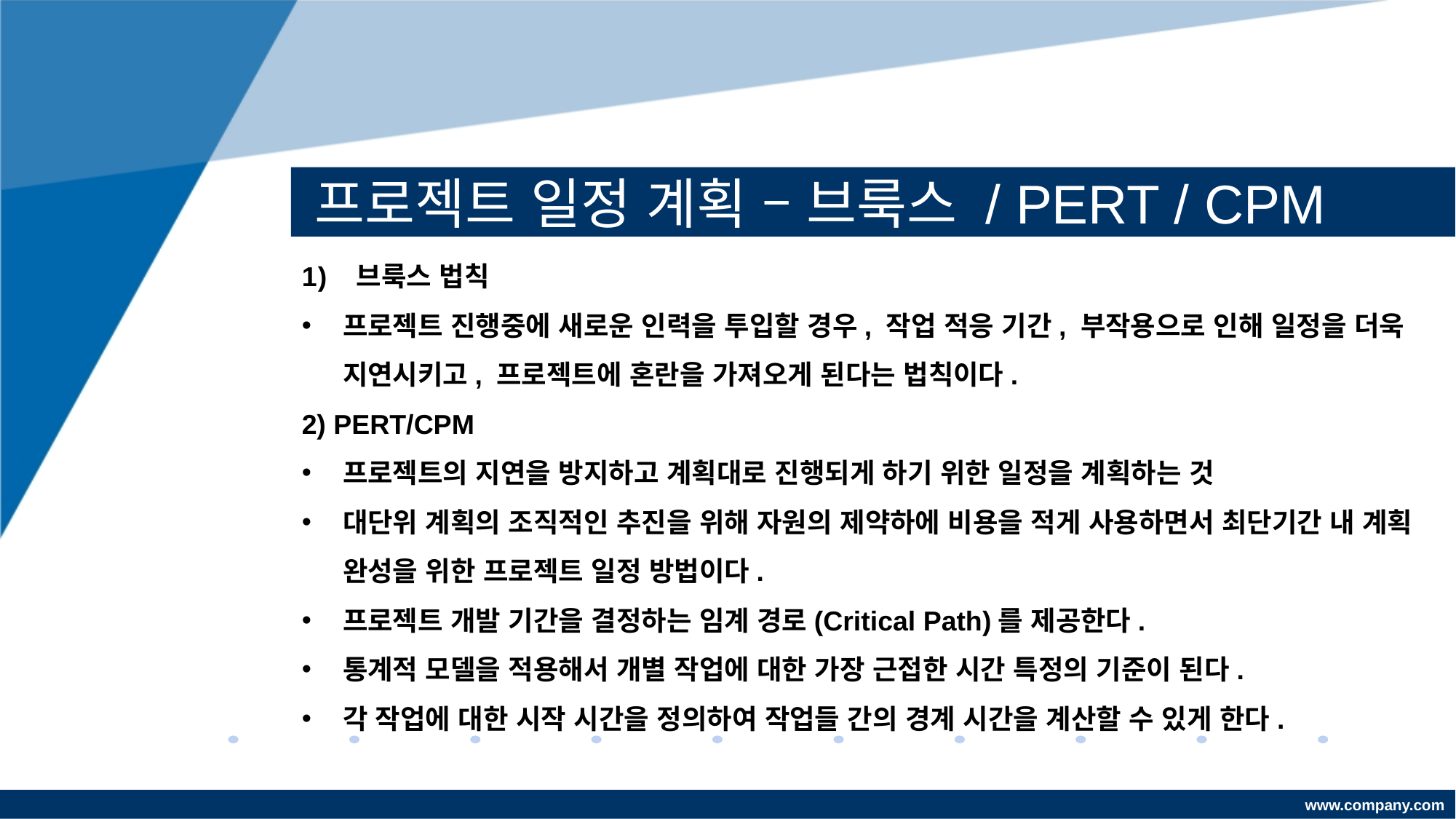

# 프로젝트 일정 계획 – 브룩스 / PERT / CPM
브룩스 법칙
프로젝트 진행중에 새로운 인력을 투입할 경우, 작업 적응 기간, 부작용으로 인해 일정을 더욱 지연시키고, 프로젝트에 혼란을 가져오게 된다는 법칙이다.
2) PERT/CPM
프로젝트의 지연을 방지하고 계획대로 진행되게 하기 위한 일정을 계획하는 것
대단위 계획의 조직적인 추진을 위해 자원의 제약하에 비용을 적게 사용하면서 최단기간 내 계획 완성을 위한 프로젝트 일정 방법이다.
프로젝트 개발 기간을 결정하는 임계 경로(Critical Path)를 제공한다.
통계적 모델을 적용해서 개별 작업에 대한 가장 근접한 시간 특정의 기준이 된다.
각 작업에 대한 시작 시간을 정의하여 작업들 간의 경계 시간을 계산할 수 있게 한다.